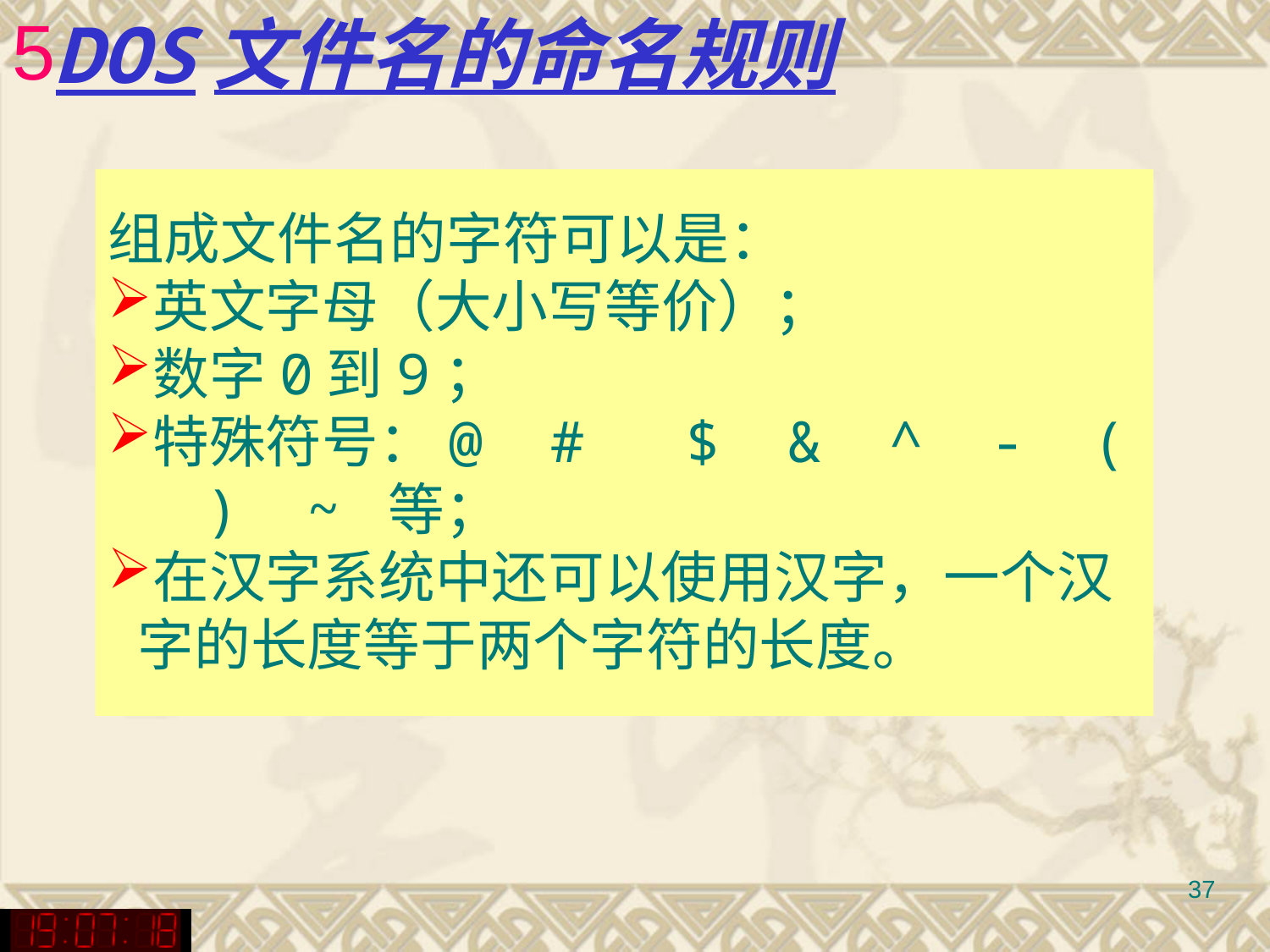

DOS文件名的命名规则
组成文件名的字符可以是：
英文字母（大小写等价）；
数字0到9；
特殊符号：@  #   $  &  ^  -  (   )  ~ 等；
在汉字系统中还可以使用汉字，一个汉字的长度等于两个字符的长度。
37